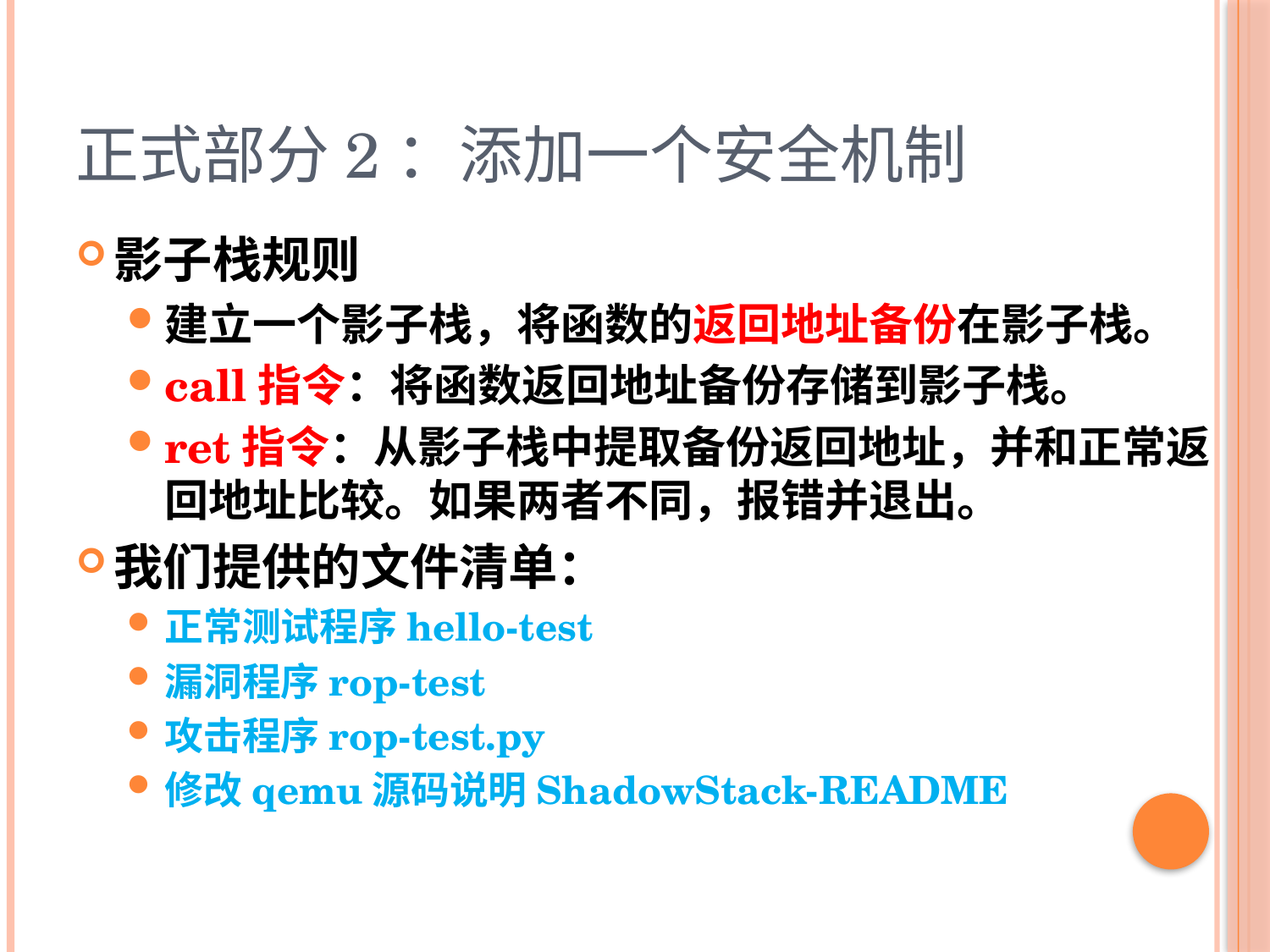

# 正式部分2：添加一个安全机制
影子栈规则
建立一个影子栈，将函数的返回地址备份在影子栈。
call指令：将函数返回地址备份存储到影子栈。
ret指令：从影子栈中提取备份返回地址，并和正常返回地址比较。如果两者不同，报错并退出。
我们提供的文件清单：
正常测试程序hello-test
漏洞程序rop-test
攻击程序rop-test.py
修改qemu源码说明ShadowStack-README